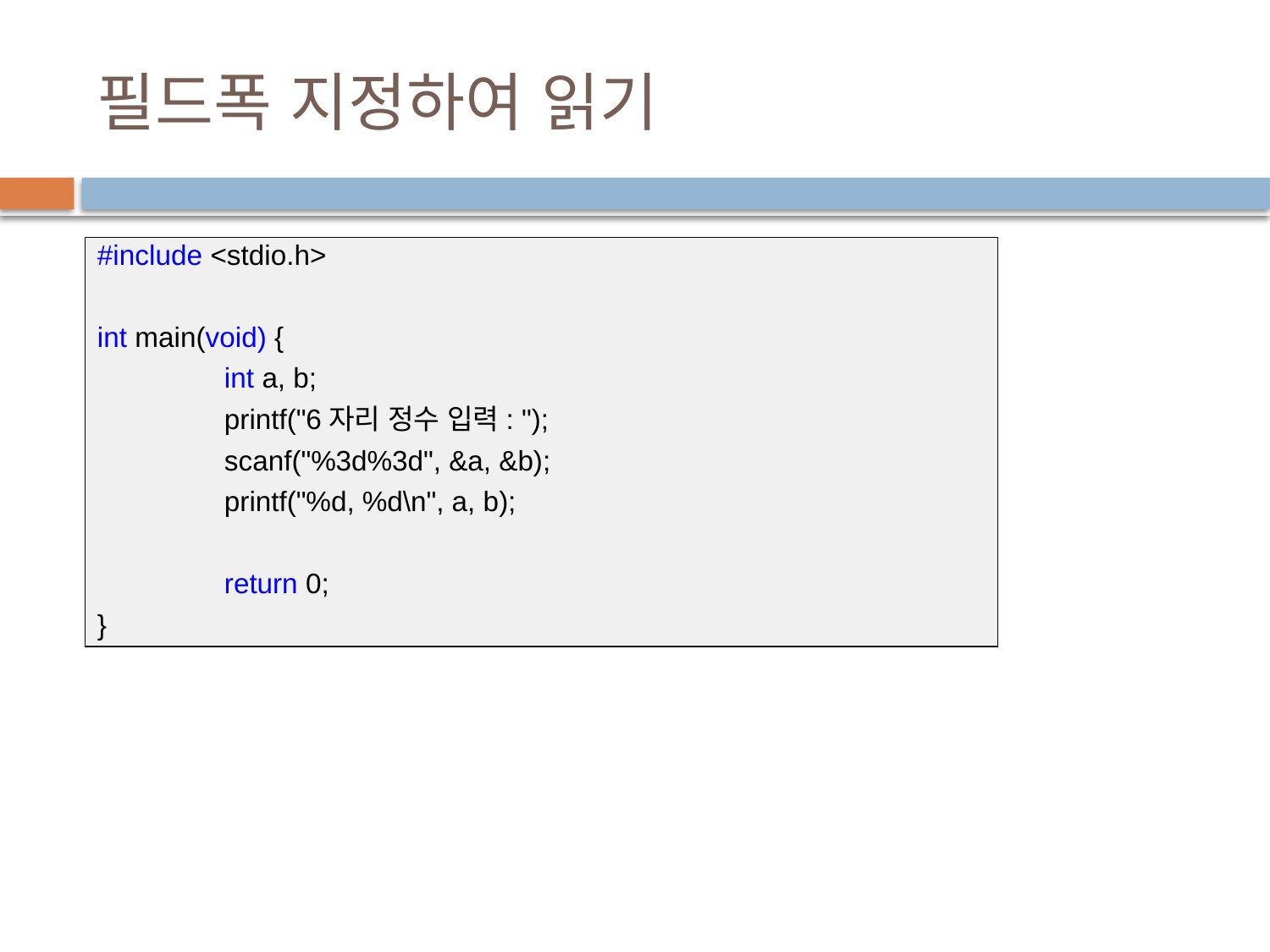

15
# 필드폭 지정하여 읽기
#include <stdio.h>

int main(void) {
	int a, b;
	printf("6자리 정수 입력: ");
	scanf("%3d%3d", &a, &b);
	printf("%d, %d\n", a, b);

	return 0;
}